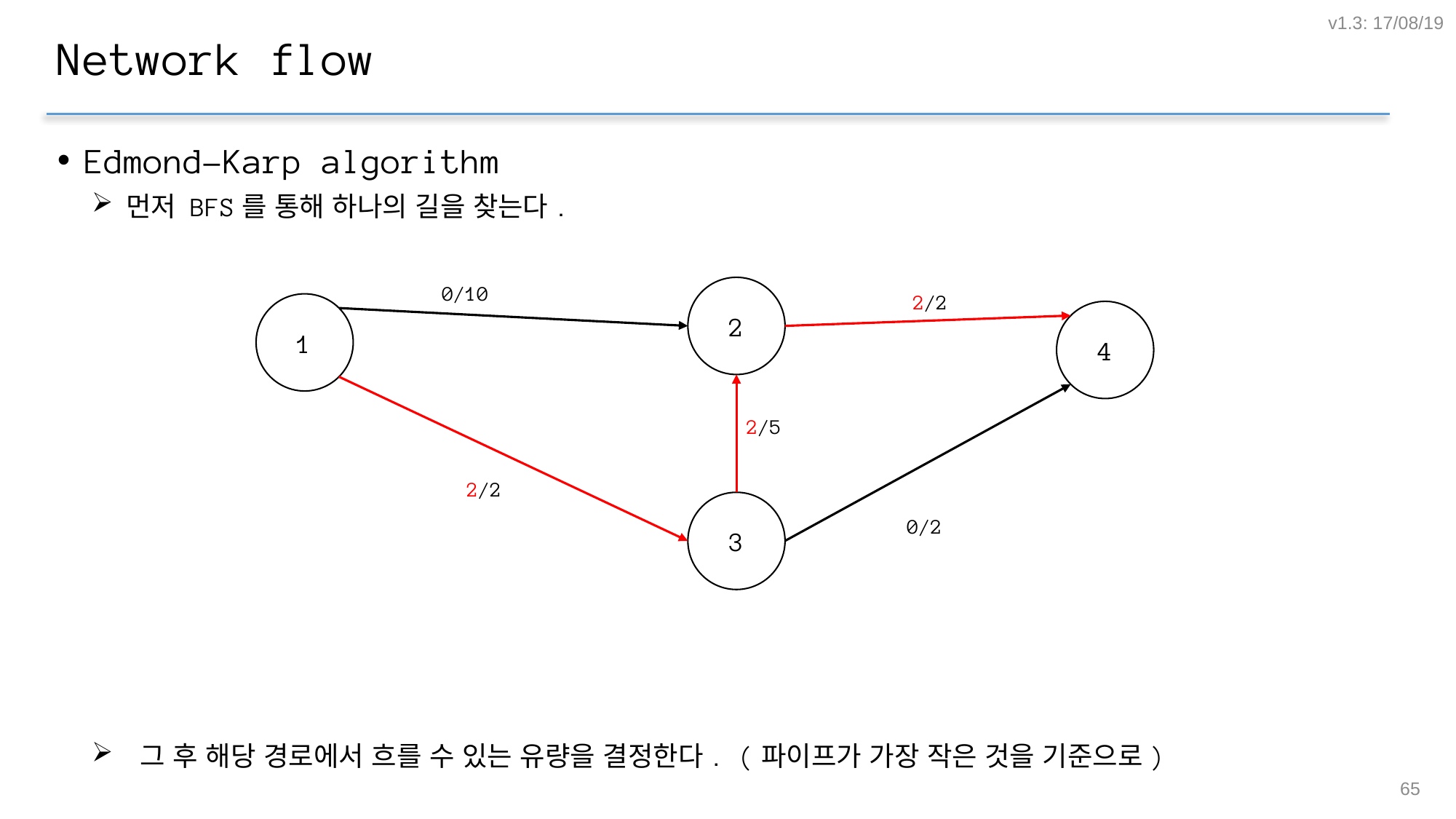

v1.3: 17/08/19
# Network flow
Edmond-Karp algorithm
먼저 BFS를 통해 하나의 길을 찾는다.

 그 후 해당 경로에서 흐를 수 있는 유량을 결정한다. (파이프가 가장 작은 것을 기준으로)
0/10
2
2/2
1
4
2/5
2/2
3
0/2
65